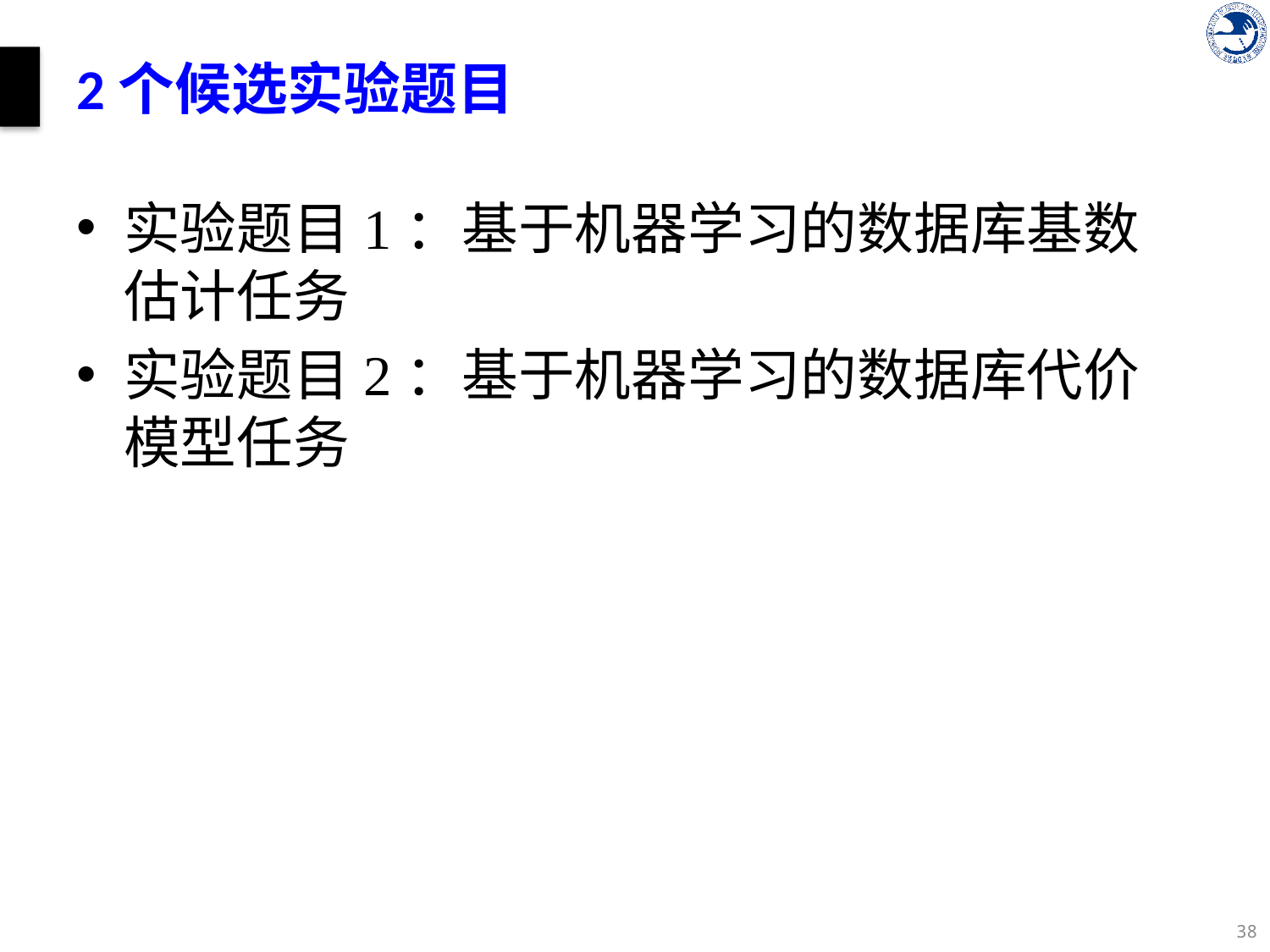

# 2个候选实验题目
实验题目1：基于机器学习的数据库基数估计任务
实验题目2：基于机器学习的数据库代价模型任务
38